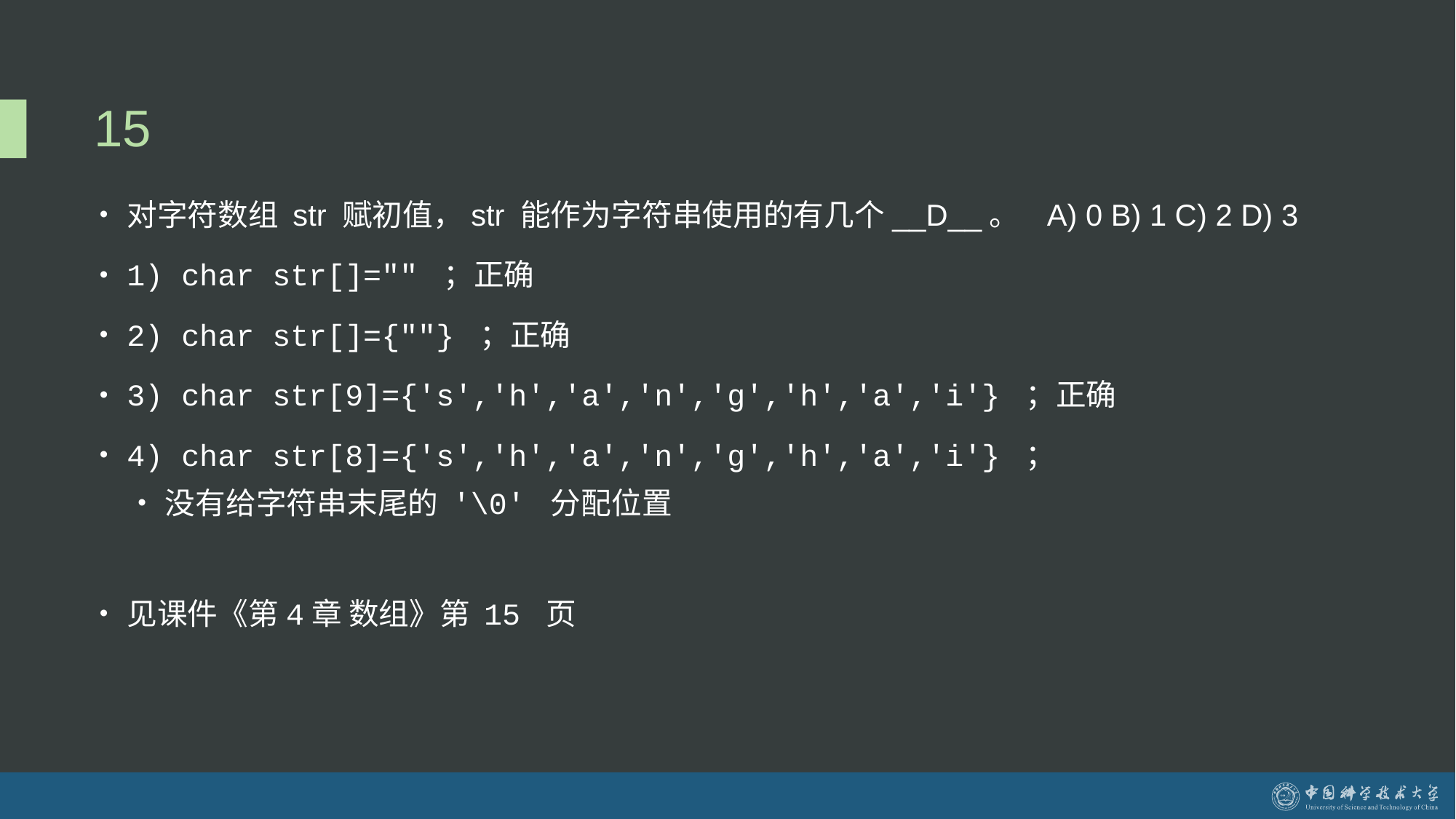

# 15
对字符数组 str 赋初值，str 能作为字符串使用的有几个__D__。   A) 0 B) 1 C) 2 D) 3
1) char str[]="" ；正确
2) char str[]={""} ；正确
3) char str[9]={'s','h','a','n','g','h','a','i'} ；正确
4) char str[8]={'s','h','a','n','g','h','a','i'} ；
没有给字符串末尾的 '\0' 分配位置

见课件《第4章 数组》第 15 页